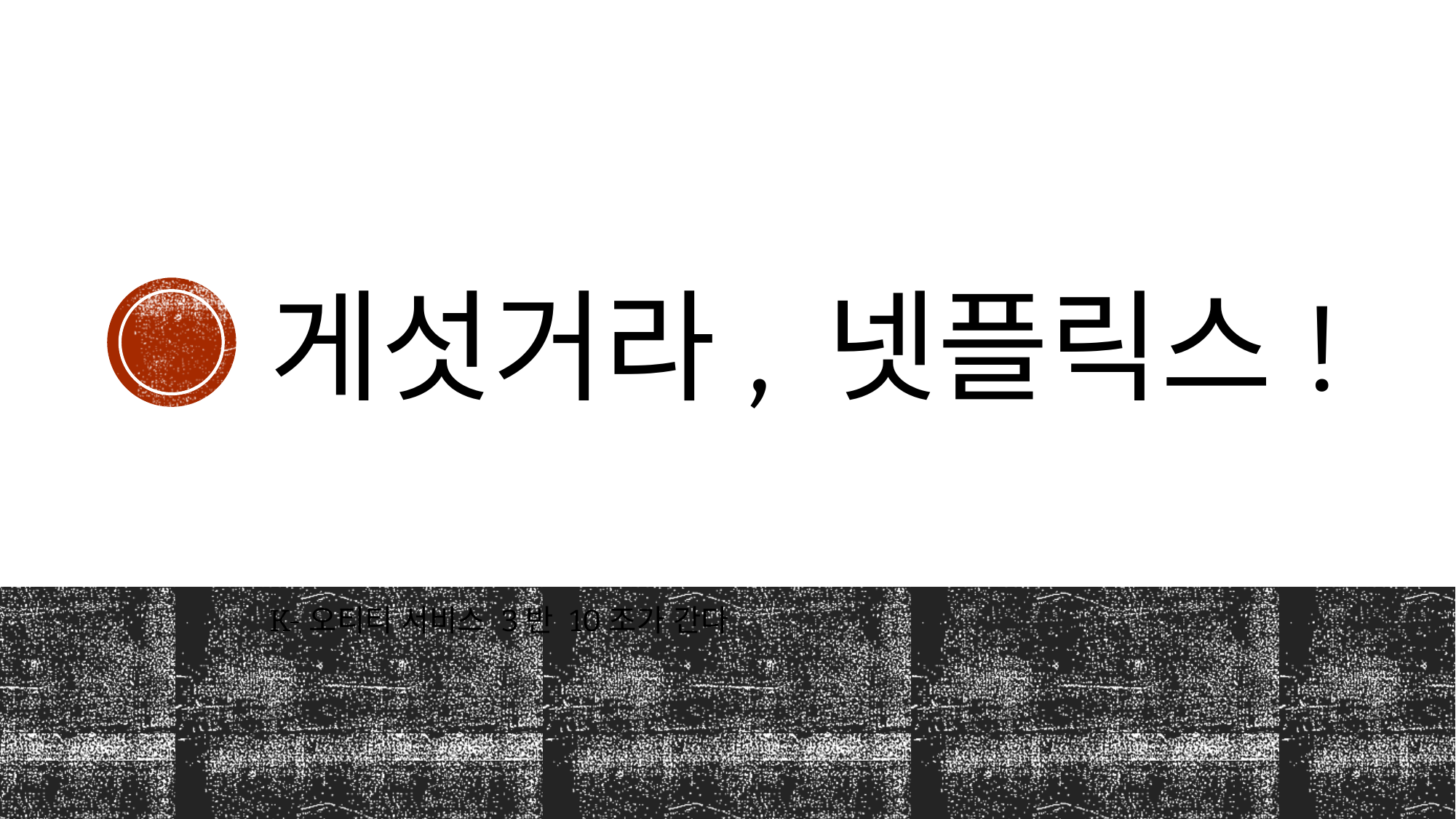

# 게섯거라, 넷플릭스!
K-오티티 서비스 3반 10조가 간다